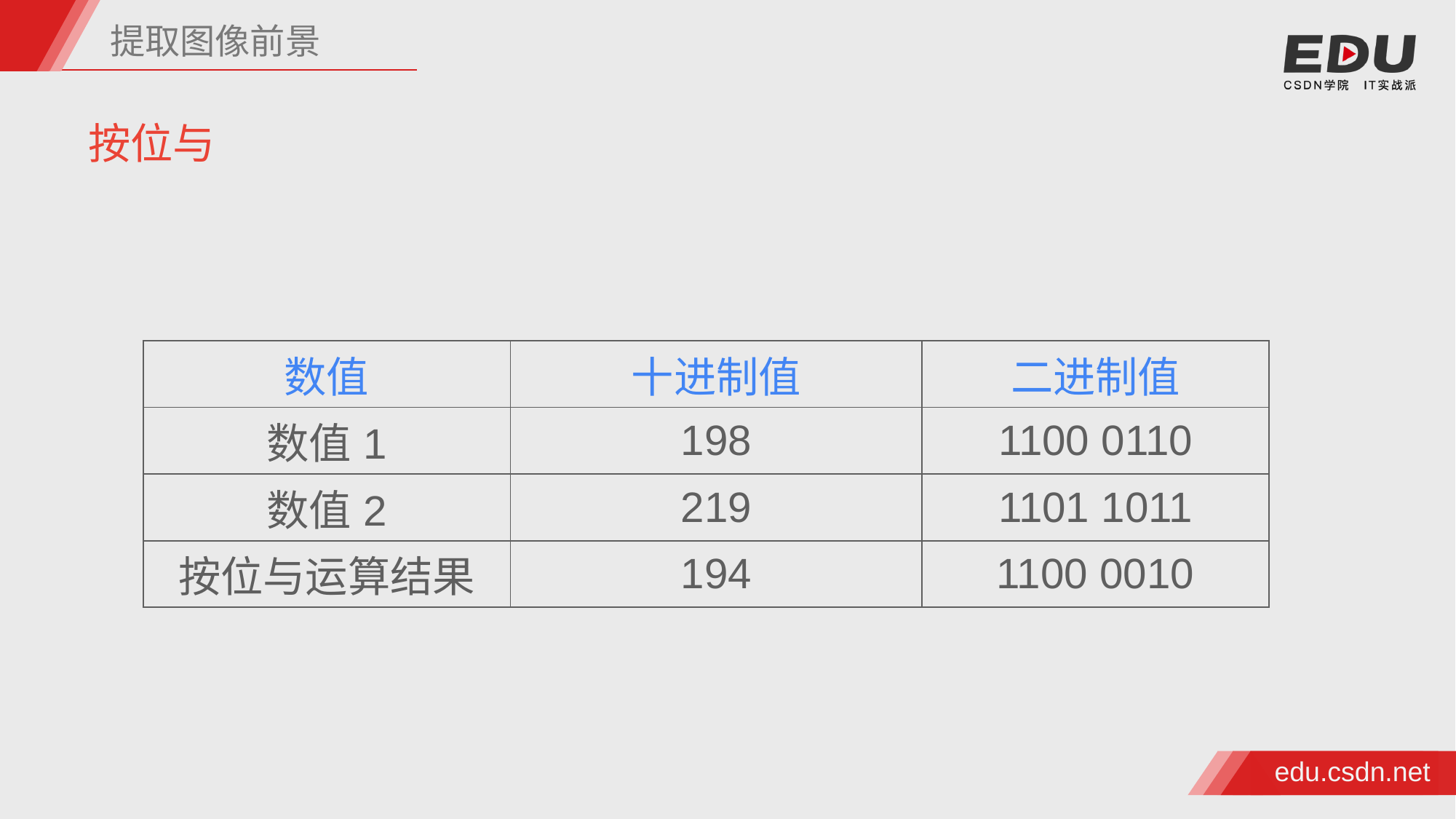

提取图像前景
按位与
| 数值 | 十进制值 | 二进制值 |
| --- | --- | --- |
| 数值1 | 198 | 1100 0110 |
| 数值2 | 219 | 1101 1011 |
| 按位与运算结果 | 194 | 1100 0010 |